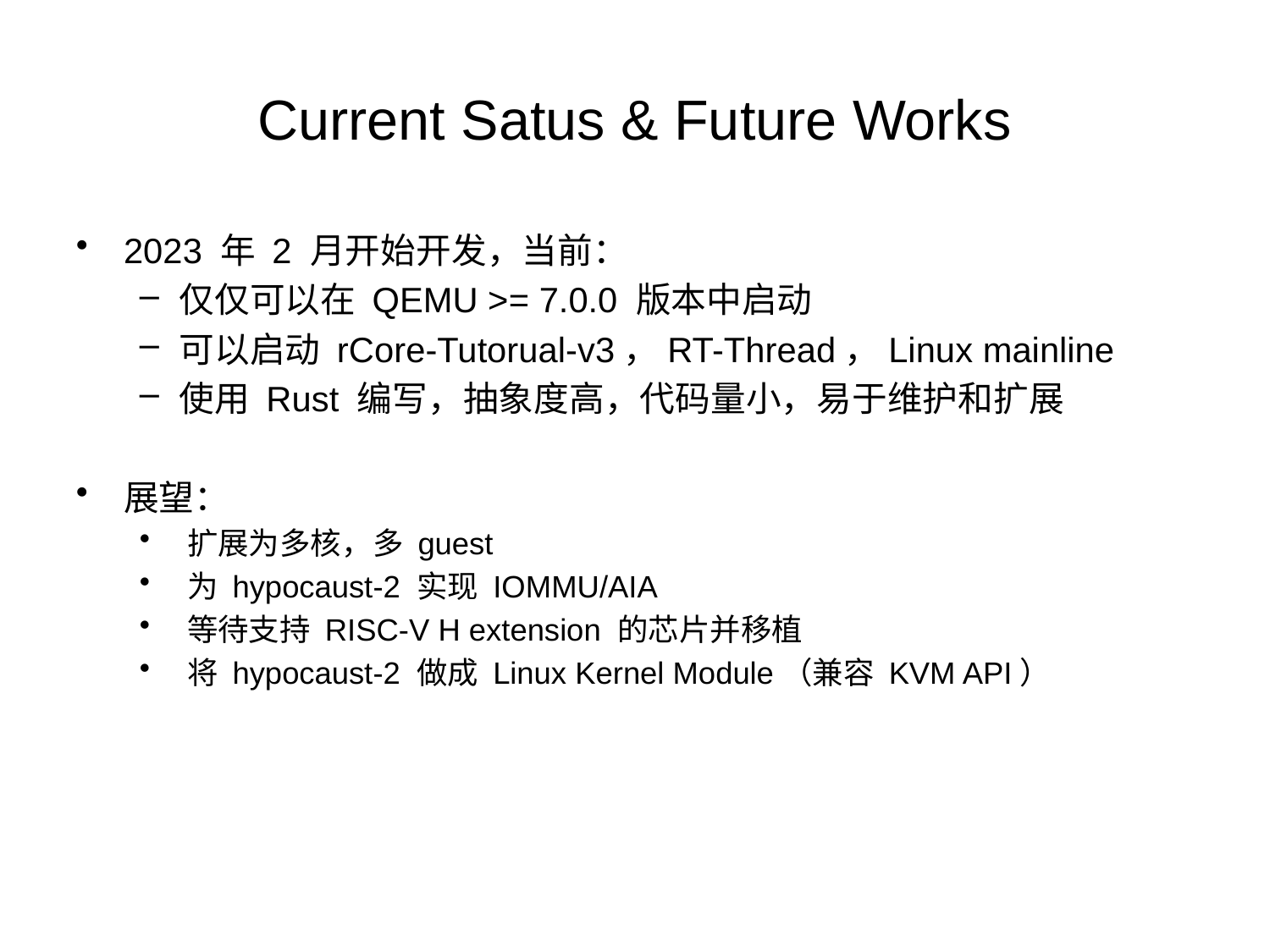

# Current Satus & Future Works
2023 年 2 月开始开发，当前：
仅仅可以在 QEMU >= 7.0.0 版本中启动
可以启动 rCore-Tutorual-v3，RT-Thread，Linux mainline
使用 Rust 编写，抽象度高，代码量小，易于维护和扩展

展望：
扩展为多核，多 guest
为 hypocaust-2 实现 IOMMU/AIA
等待支持 RISC-V H extension 的芯片并移植
将 hypocaust-2 做成 Linux Kernel Module（兼容 KVM API）